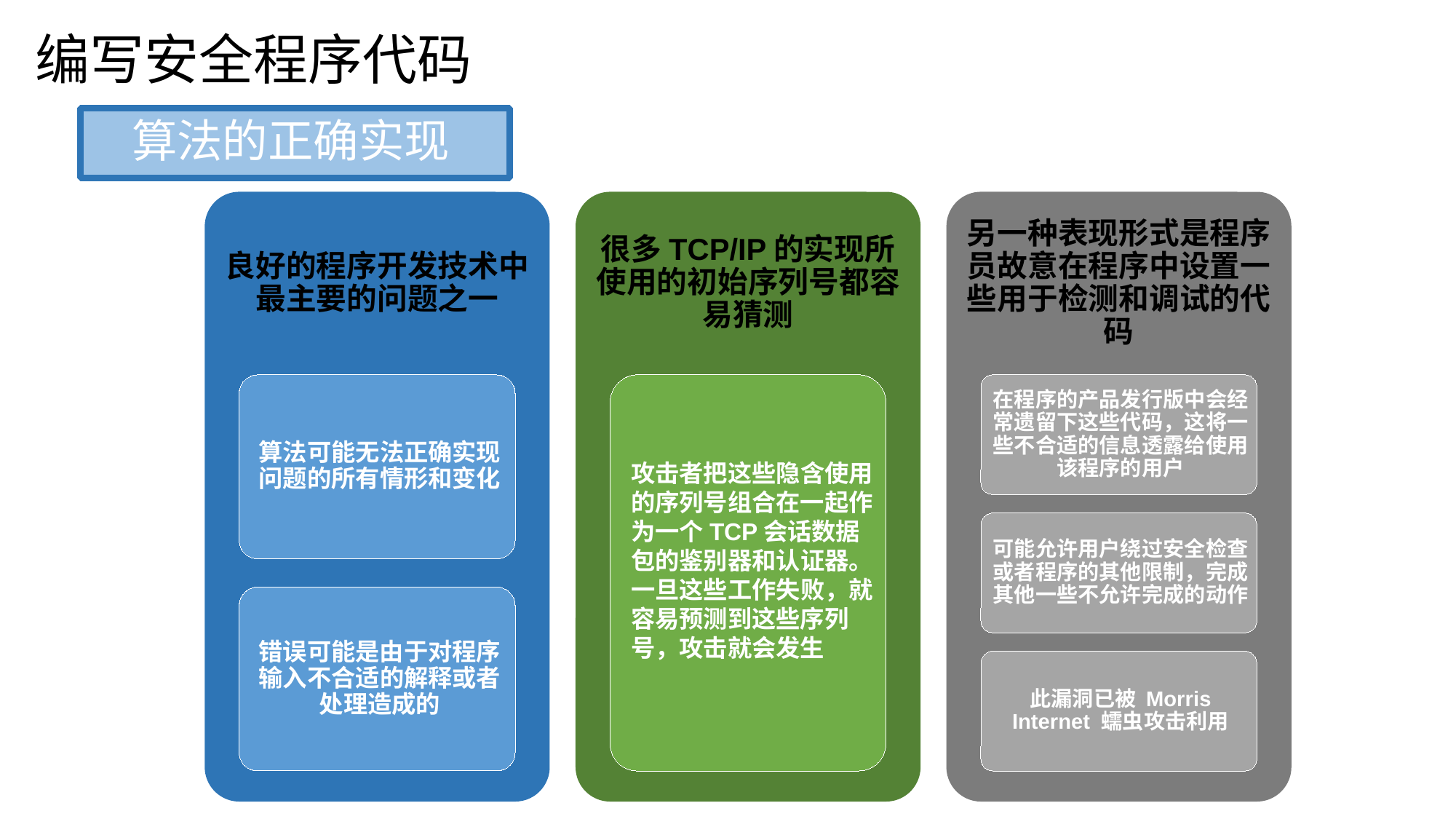

编写安全程序代码

算法的正确实现
良好的程序开发技术中最主要的问题之一
算法可能无法正确实现问题的所有情形和变化
错误可能是由于对程序输入不合适的解释或者处理造成的
很多TCP/IP的实现所使用的初始序列号都容易猜测
攻击者把这些隐含使用的序列号组合在一起作为一个TCP会话数据包的鉴别器和认证器。一旦这些工作失败，就容易预测到这些序列号，攻击就会发生

另一种表现形式是程序员故意在程序中设置一些用于检测和调试的代码
在程序的产品发行版中会经常遗留下这些代码，这将一些不合适的信息透露给使用该程序的用户
可能允许用户绕过安全检查或者程序的其他限制，完成其他一些不允许完成的动作
此漏洞已被 Morris Internet 蠕虫攻击利用